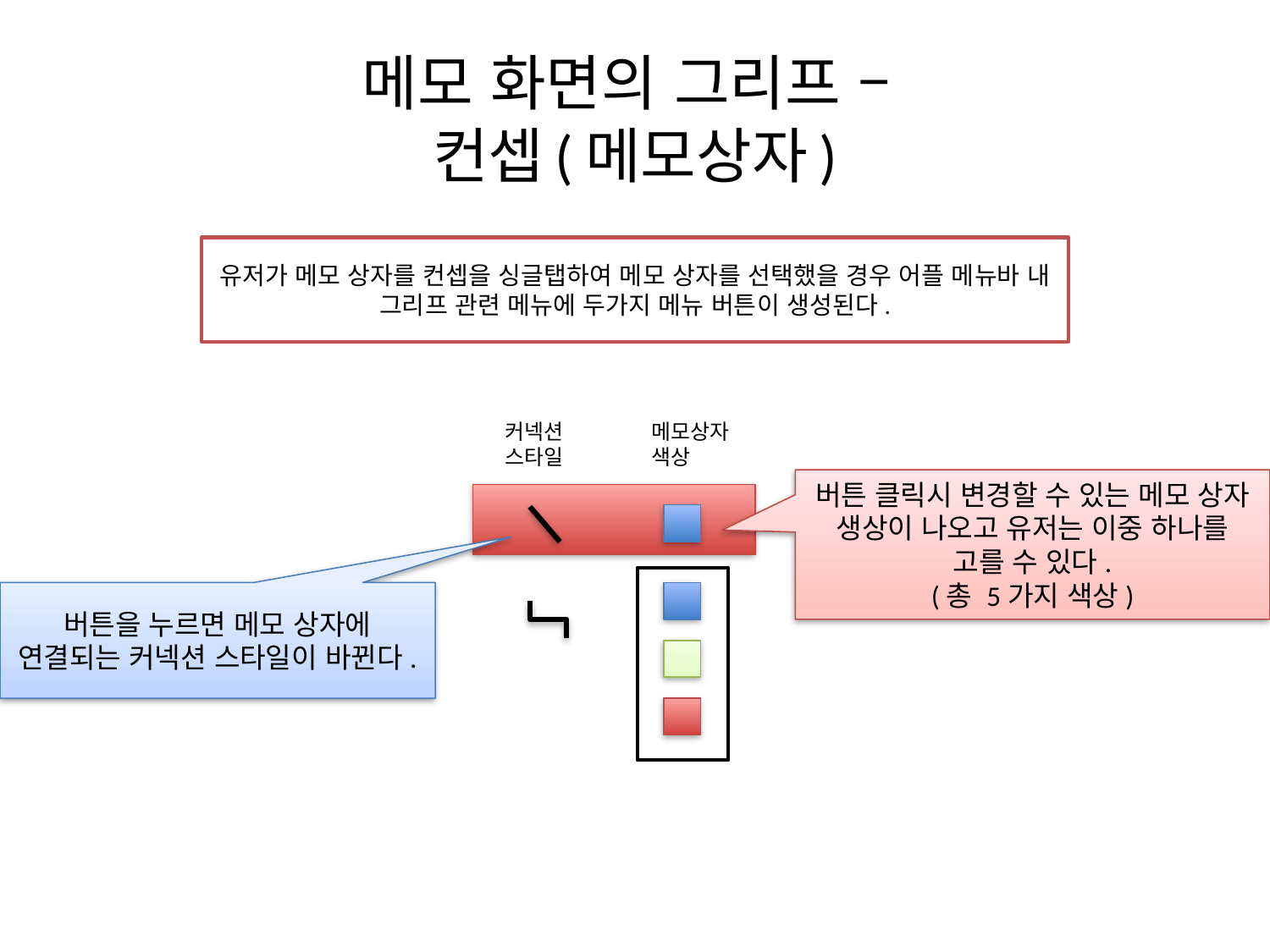

# 메모 화면의 그리프 – 컨셉(메모상자)
유저가 메모 상자를 컨셉을 싱글탭하여 메모 상자를 선택했을 경우 어플 메뉴바 내 그리프 관련 메뉴에 두가지 메뉴 버튼이 생성된다.
커넥션
스타일
메모상자
색상
버튼 클릭시 변경할 수 있는 메모 상자 생상이 나오고 유저는 이중 하나를 고를 수 있다.
(총 5가지 색상)

버튼을 누르면 메모 상자에 연결되는 커넥션 스타일이 바뀐다.